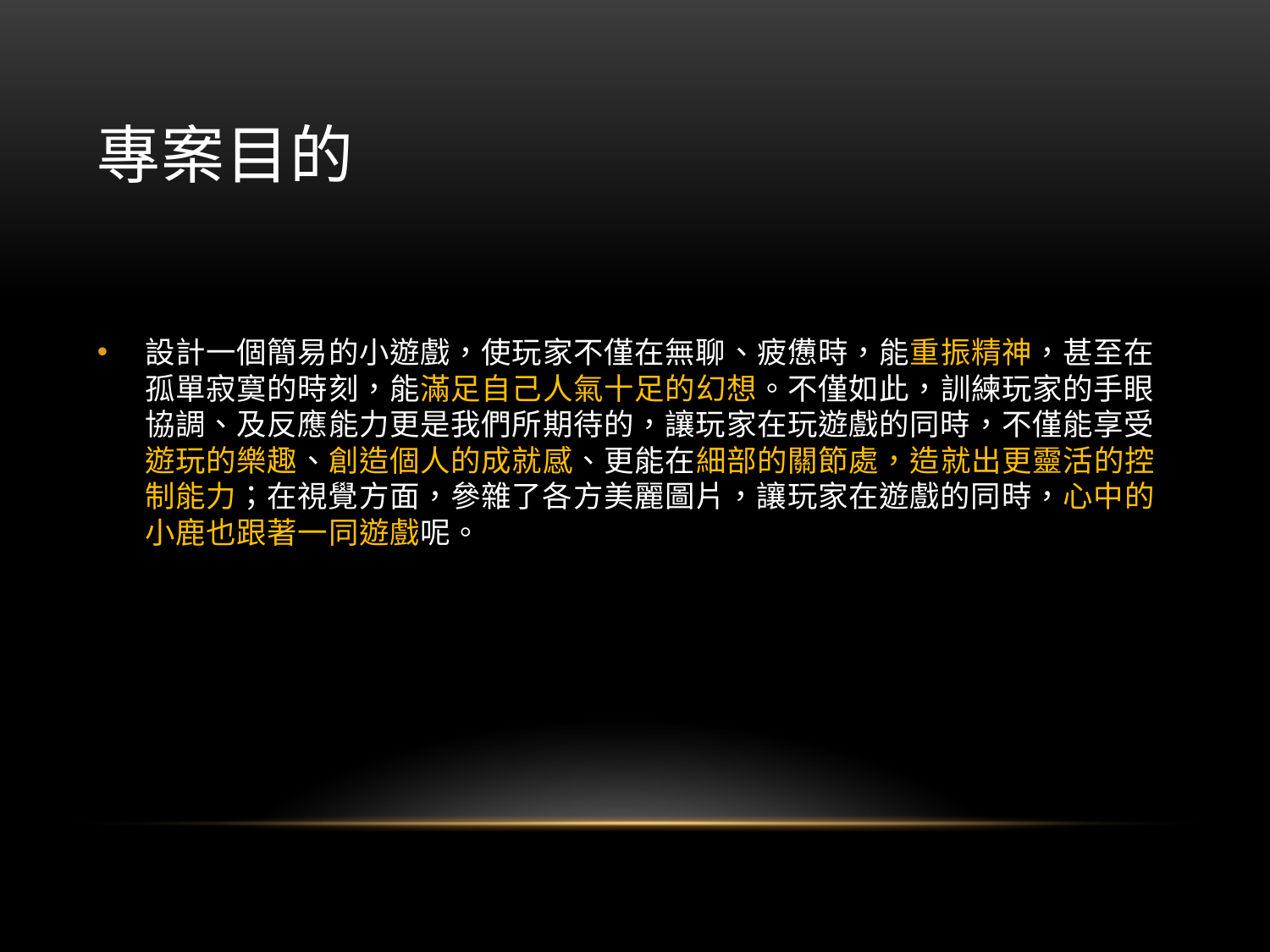

# 專案目的

設計一個簡易的小遊戲，使玩家不僅在無聊、疲憊時，能重振精神，甚至在孤單寂寞的時刻，能滿足自己人氣十足的幻想。不僅如此，訓練玩家的手眼協調、及反應能力更是我們所期待的，讓玩家在玩遊戲的同時，不僅能享受遊玩的樂趣、創造個人的成就感、更能在細部的關節處，造就出更靈活的控制能力；在視覺方面，參雜了各方美麗圖片，讓玩家在遊戲的同時，心中的小鹿也跟著一同遊戲呢。